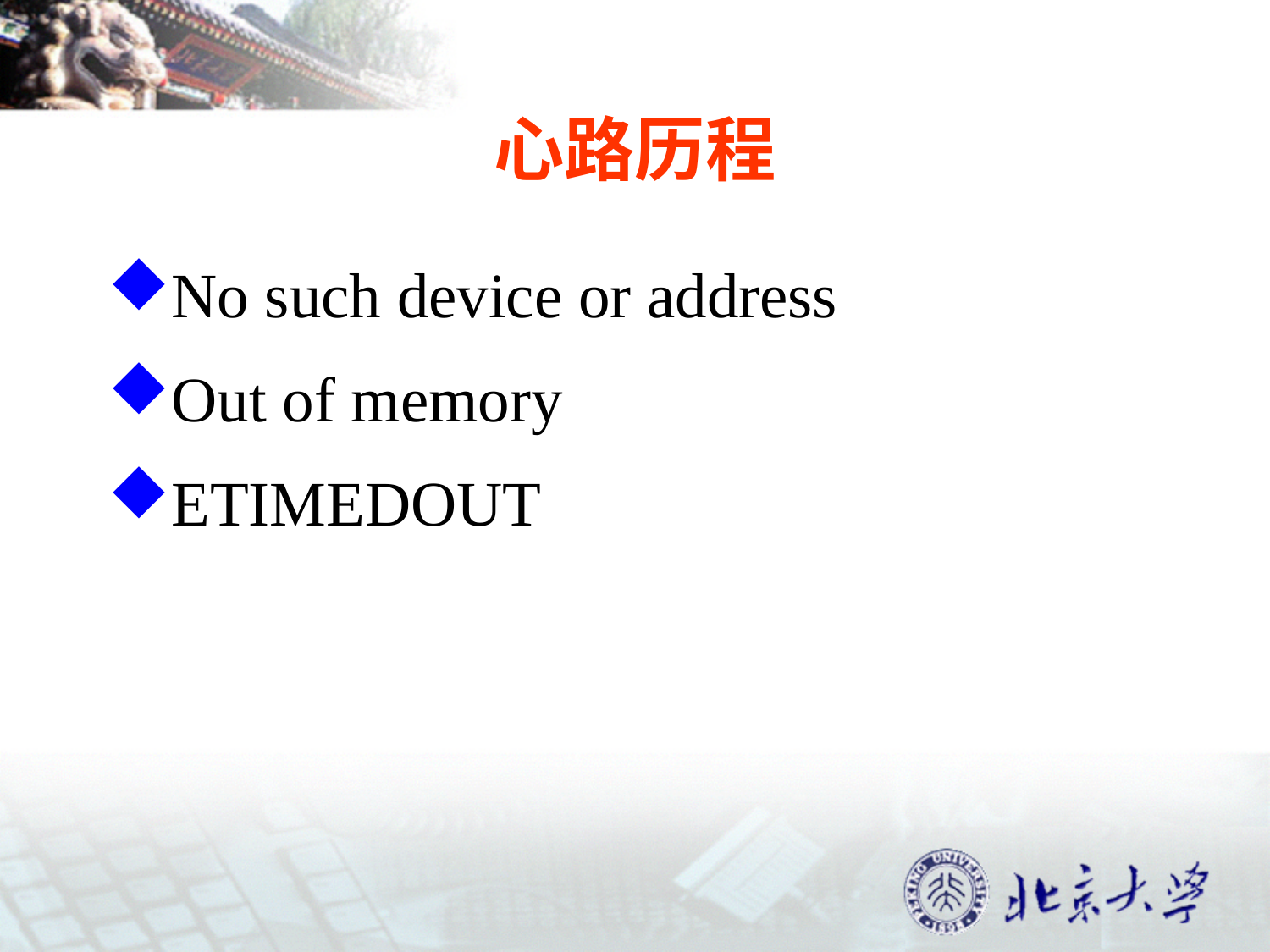

# 心路历程
No such device or address
Out of memory
ETIMEDOUT